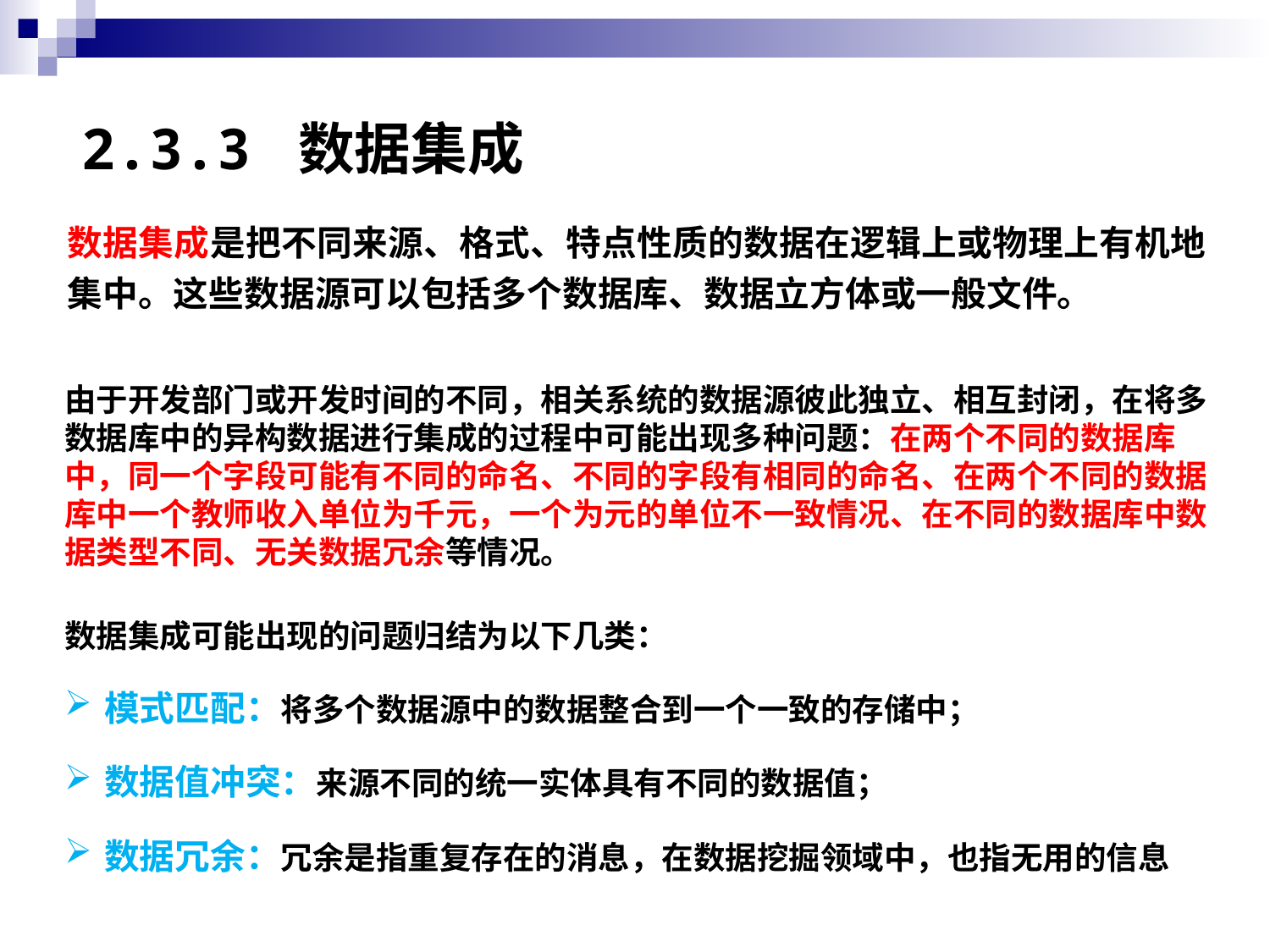

2.3.3 数据集成
数据集成是把不同来源、格式、特点性质的数据在逻辑上或物理上有机地集中。这些数据源可以包括多个数据库、数据立方体或一般文件。
由于开发部门或开发时间的不同，相关系统的数据源彼此独立、相互封闭，在将多数据库中的异构数据进行集成的过程中可能出现多种问题：在两个不同的数据库中，同一个字段可能有不同的命名、不同的字段有相同的命名、在两个不同的数据库中一个教师收入单位为千元，一个为元的单位不一致情况、在不同的数据库中数据类型不同、无关数据冗余等情况。
数据集成可能出现的问题归结为以下几类：
模式匹配：将多个数据源中的数据整合到一个一致的存储中；
数据值冲突：来源不同的统一实体具有不同的数据值；
数据冗余：冗余是指重复存在的消息，在数据挖掘领域中，也指无用的信息